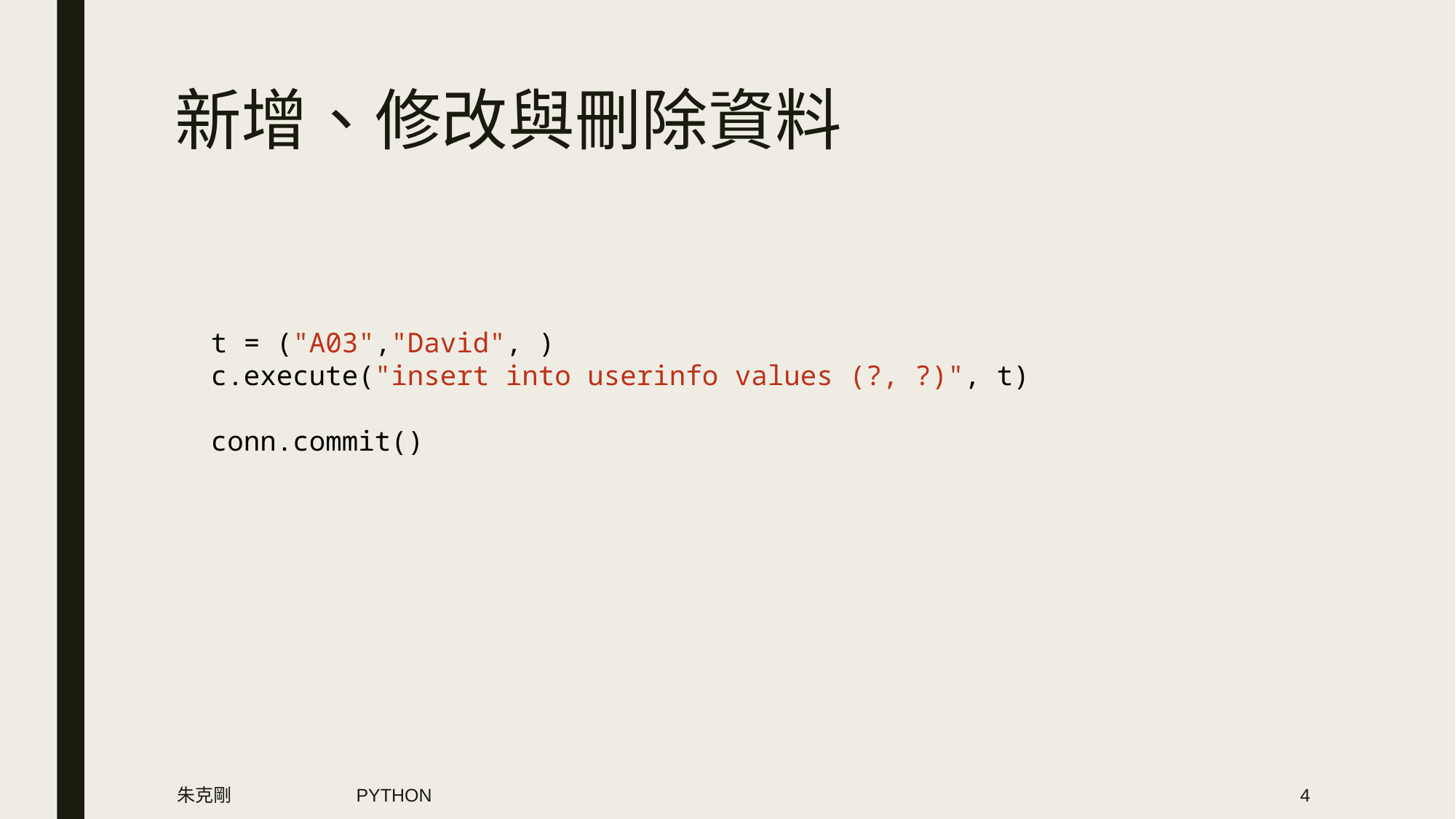

# 新增、修改與刪除資料
t = ("A03","David", )
c.execute("insert into userinfo values (?, ?)", t)

conn.commit()
朱克剛
PYTHON
4